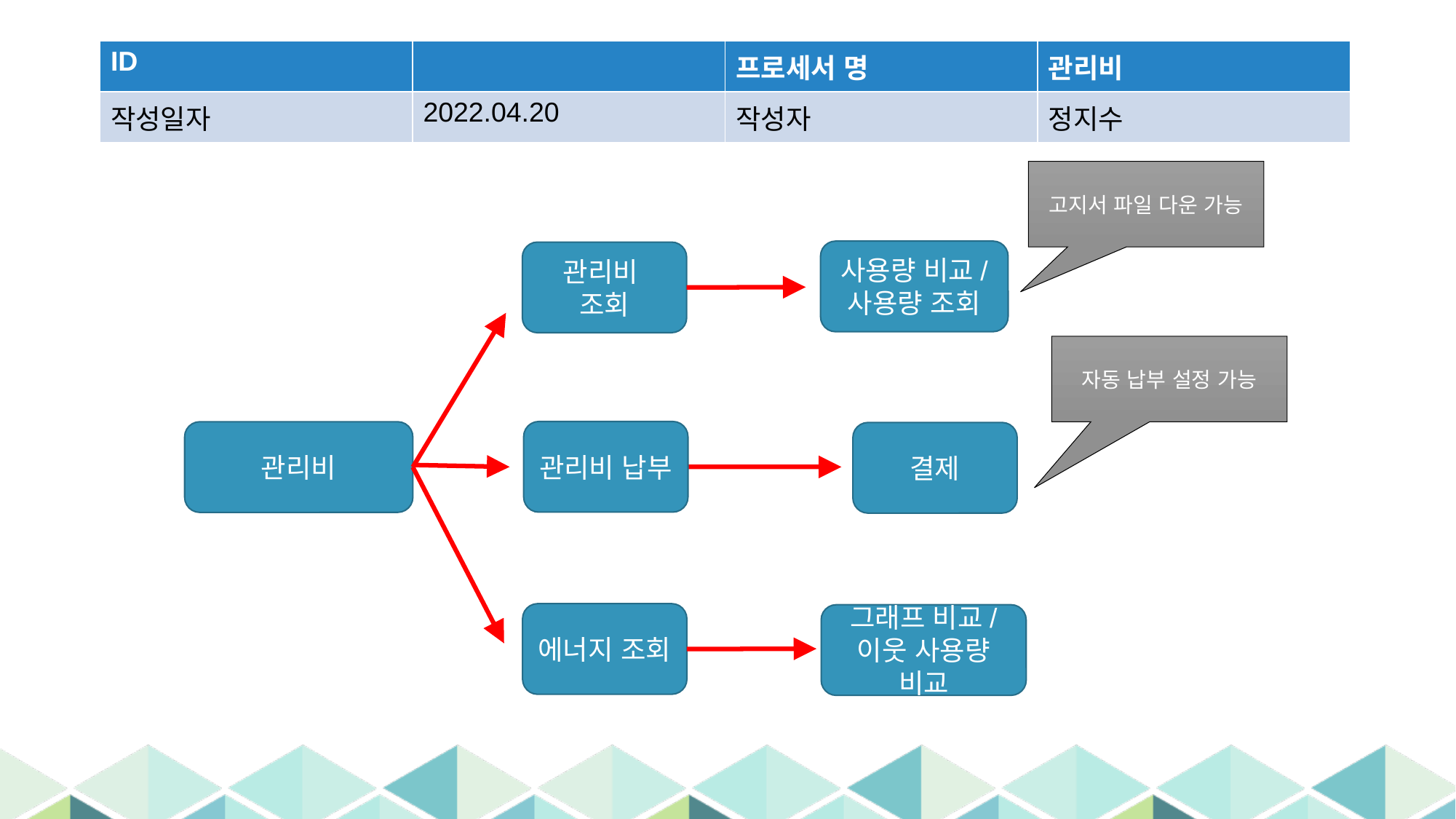

| ID |  | 프로세서 명 | 관리비 |
| --- | --- | --- | --- |
| 작성일자 | 2022.04.20 | 작성자 | 정지수 |
고지서 파일 다운 가능
사용량 비교/
사용량 조회
관리비  조회
자동 납부 설정 가능
관리비 납부
관리비
결제
에너지 조회
그래프 비교/ 이웃 사용량 비교